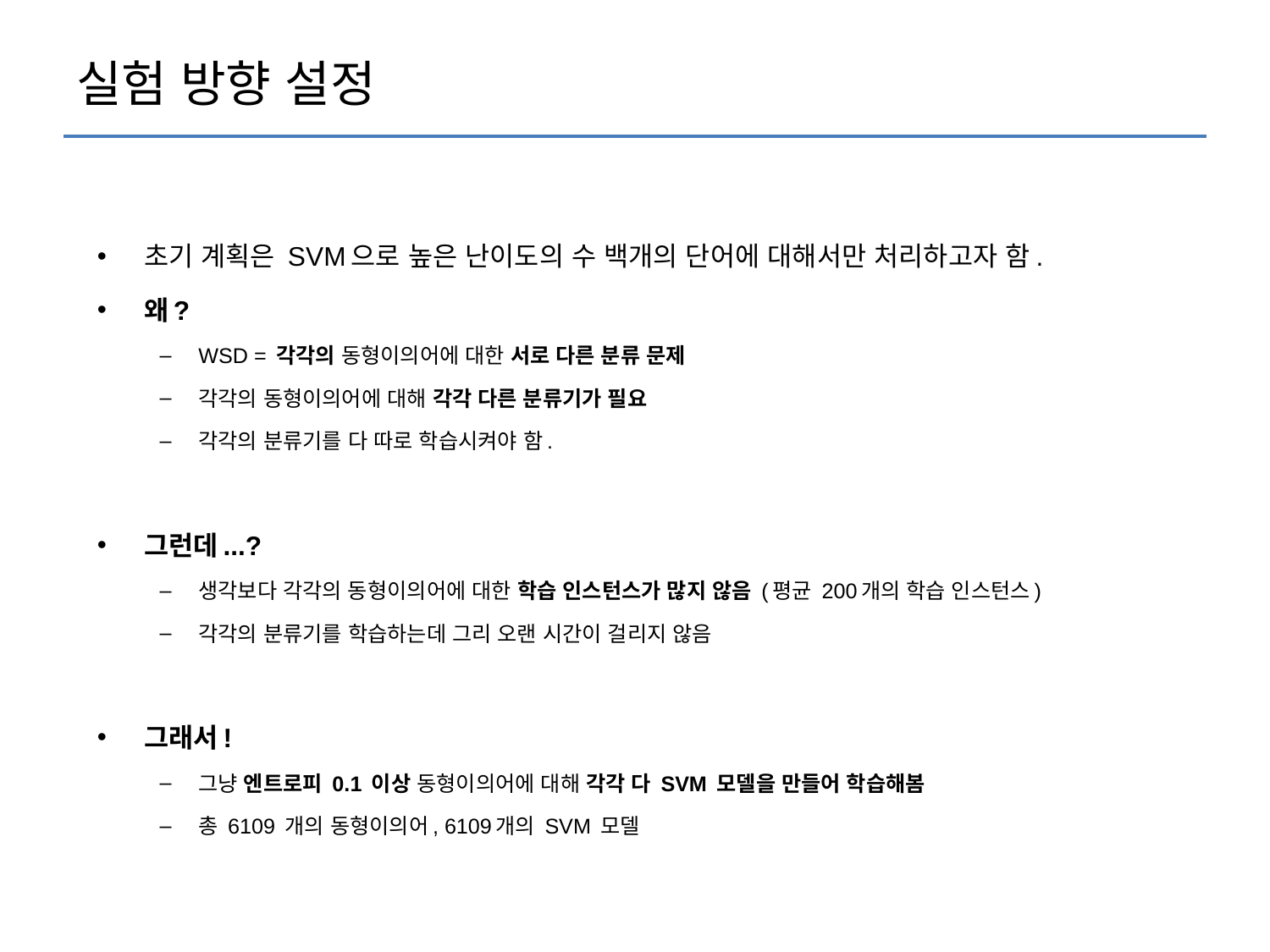

# 실험 방향 설정
초기 계획은 SVM으로 높은 난이도의 수 백개의 단어에 대해서만 처리하고자 함.
왜?
WSD = 각각의 동형이의어에 대한 서로 다른 분류 문제
각각의 동형이의어에 대해 각각 다른 분류기가 필요
각각의 분류기를 다 따로 학습시켜야 함.

그런데...?
생각보다 각각의 동형이의어에 대한 학습 인스턴스가 많지 않음 (평균 200개의 학습 인스턴스)
각각의 분류기를 학습하는데 그리 오랜 시간이 걸리지 않음

그래서!
그냥 엔트로피 0.1 이상 동형이의어에 대해 각각 다 SVM 모델을 만들어 학습해봄
총 6109 개의 동형이의어, 6109개의 SVM 모델